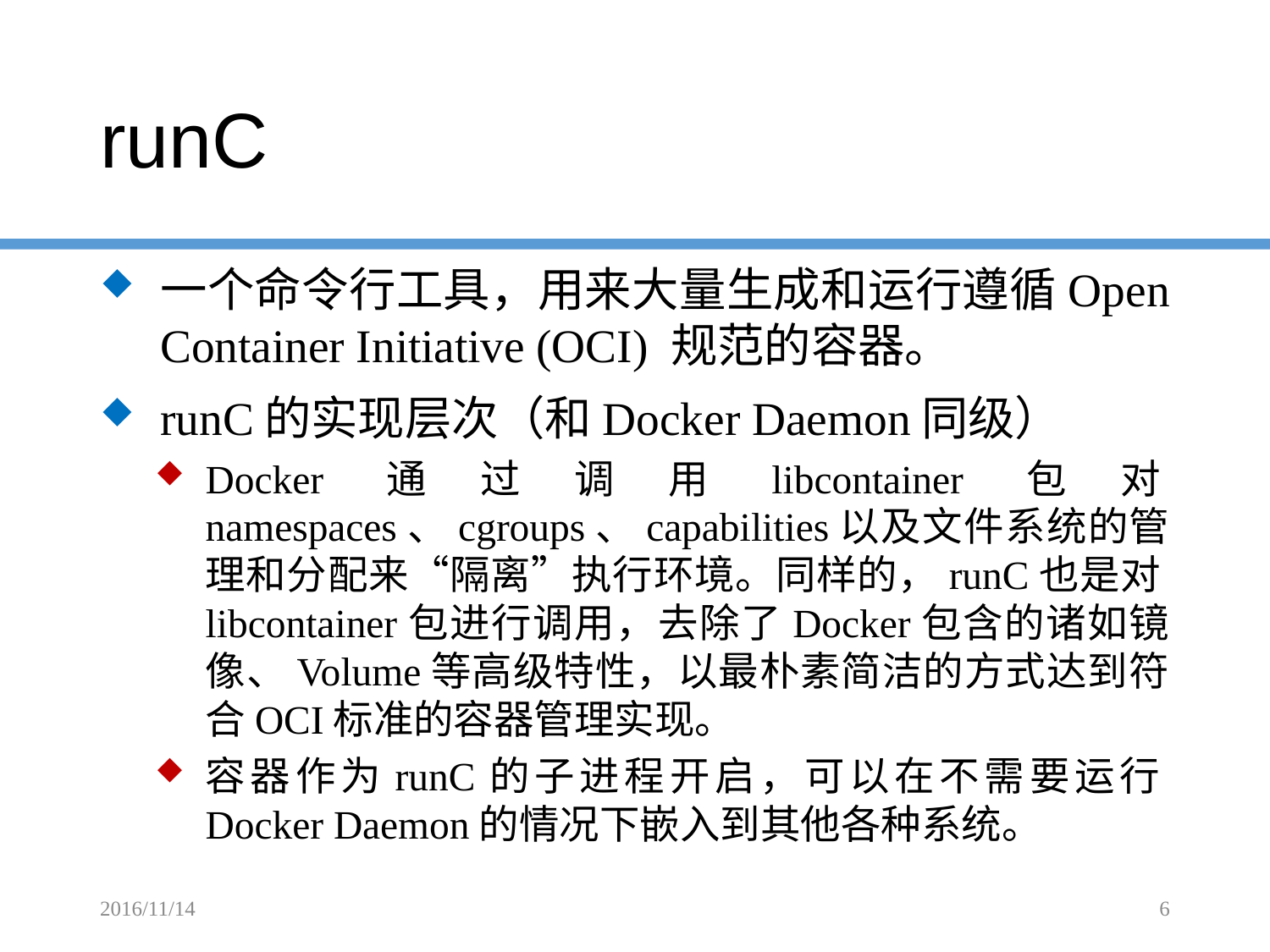

# runC
一个命令行工具，用来大量生成和运行遵循Open Container Initiative (OCI) 规范的容器。
runC的实现层次（和Docker Daemon同级）
Docker通过调用libcontainer包对namespaces、cgroups、capabilities以及文件系统的管理和分配来“隔离”执行环境。同样的，runC也是对libcontainer包进行调用，去除了Docker包含的诸如镜像、Volume等高级特性，以最朴素简洁的方式达到符合OCI标准的容器管理实现。
容器作为runC的子进程开启，可以在不需要运行Docker Daemon的情况下嵌入到其他各种系统。

2016/11/14
6